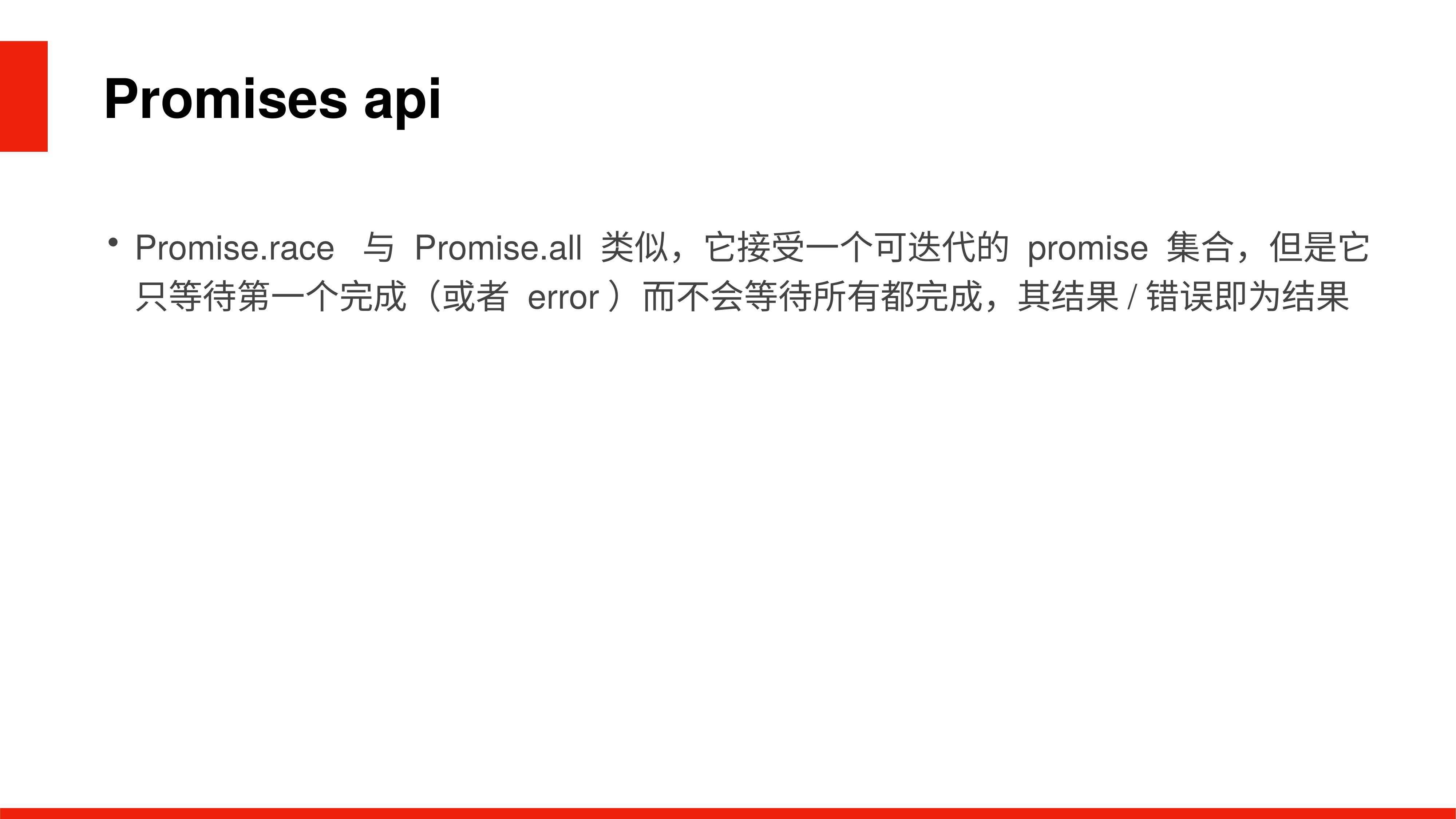

Promises api
Promise.race  与 Promise.all 类似，它接受一个可迭代的 promise 集合，但是它只等待第一个完成（或者 error）而不会等待所有都完成，其结果/错误即为结果
17